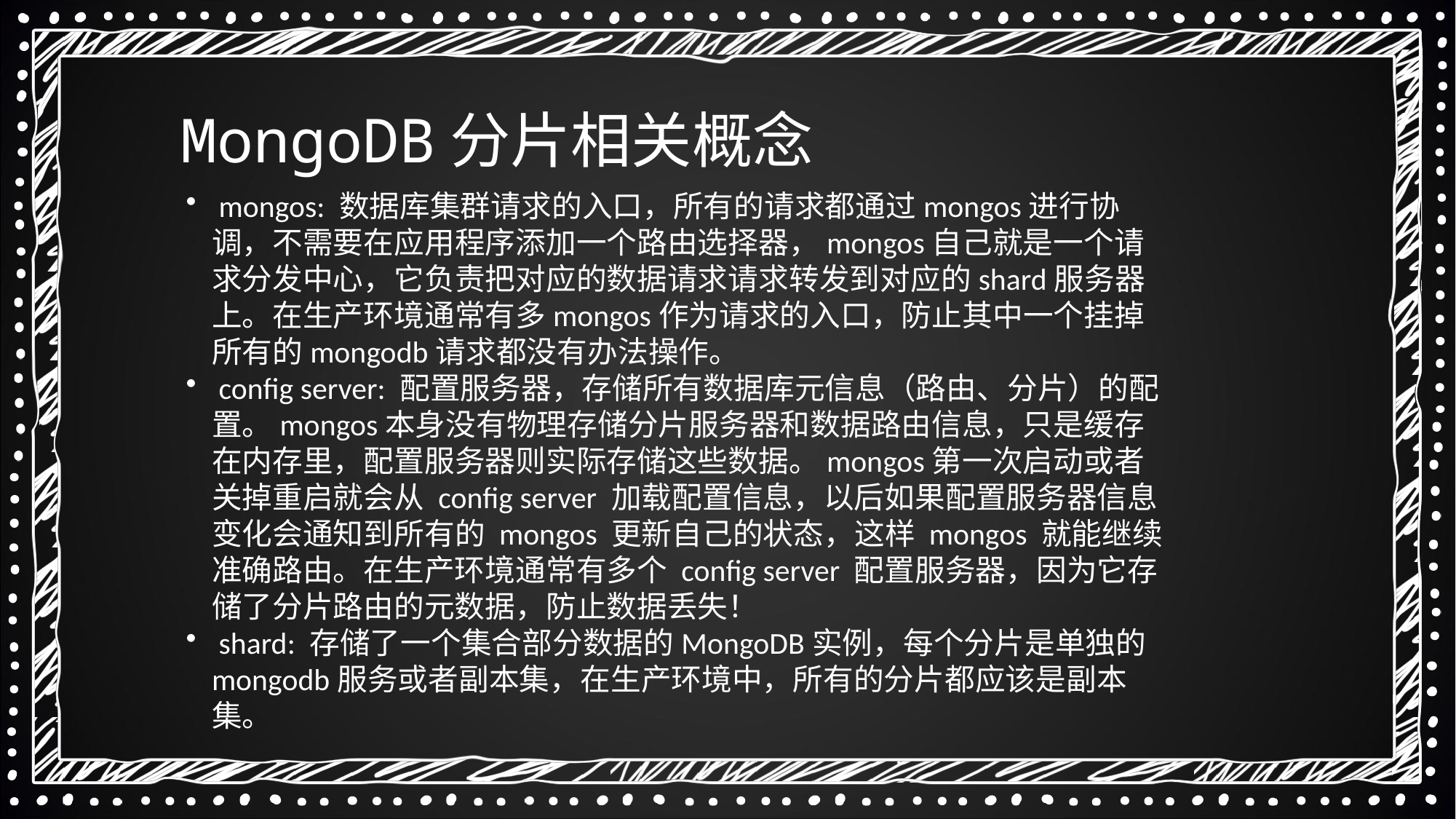

MongoDB分片相关概念
 mongos: 数据库集群请求的入口，所有的请求都通过mongos进行协调，不需要在应用程序添加一个路由选择器，mongos自己就是一个请求分发中心，它负责把对应的数据请求请求转发到对应的shard服务器上。在生产环境通常有多mongos作为请求的入口，防止其中一个挂掉所有的mongodb请求都没有办法操作。
 config server: 配置服务器，存储所有数据库元信息（路由、分片）的配置。mongos本身没有物理存储分片服务器和数据路由信息，只是缓存在内存里，配置服务器则实际存储这些数据。mongos第一次启动或者关掉重启就会从 config server 加载配置信息，以后如果配置服务器信息变化会通知到所有的 mongos 更新自己的状态，这样 mongos 就能继续准确路由。在生产环境通常有多个 config server 配置服务器，因为它存储了分片路由的元数据，防止数据丢失！
 shard: 存储了一个集合部分数据的MongoDB实例，每个分片是单独的mongodb服务或者副本集，在生产环境中，所有的分片都应该是副本集。